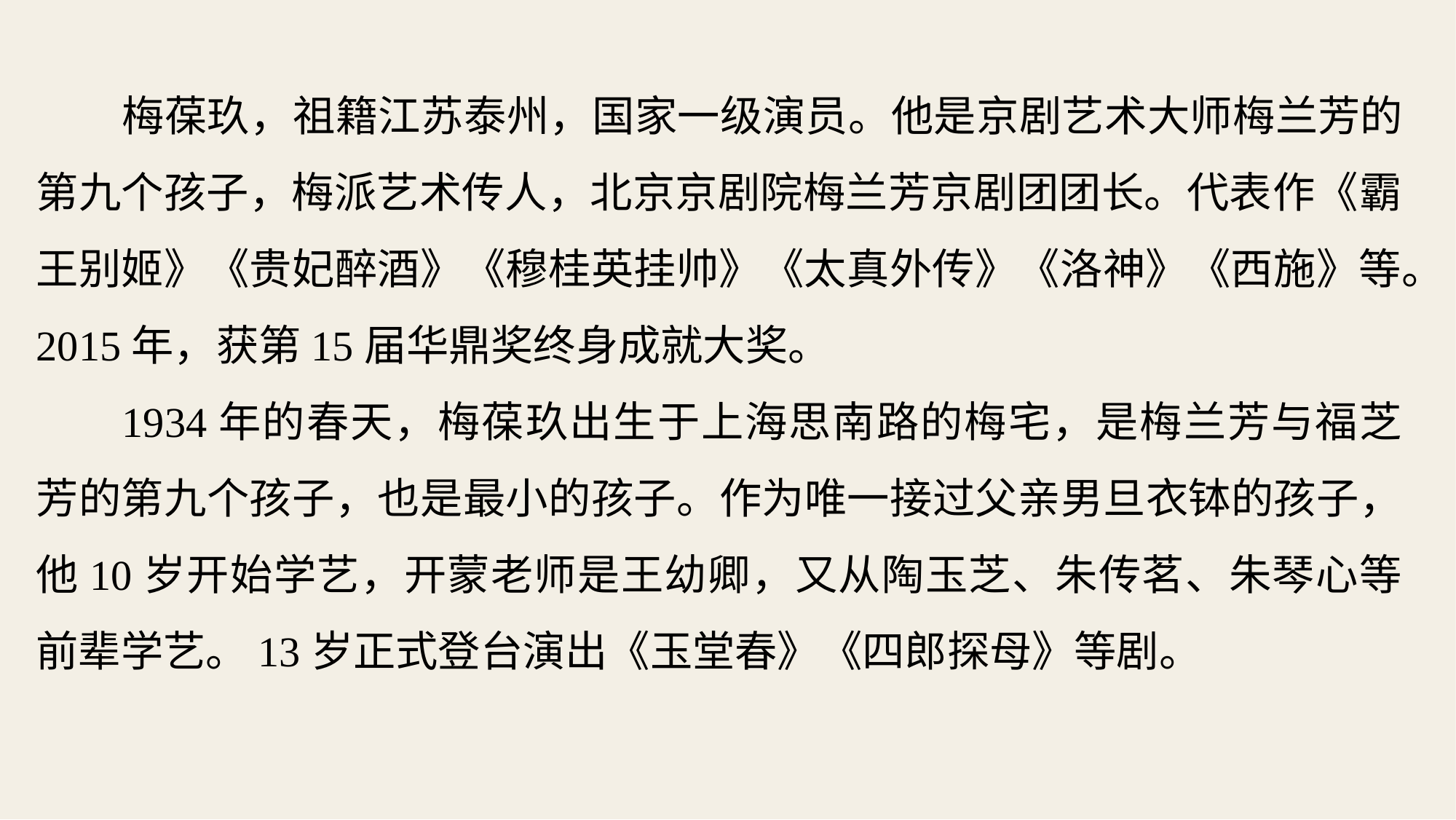

梅葆玖，祖籍江苏泰州，国家一级演员。他是京剧艺术大师梅兰芳的第九个孩子，梅派艺术传人，北京京剧院梅兰芳京剧团团长。代表作《霸王别姬》《贵妃醉酒》《穆桂英挂帅》《太真外传》《洛神》《西施》等。2015年，获第15届华鼎奖终身成就大奖。
1934年的春天，梅葆玖出生于上海思南路的梅宅，是梅兰芳与福芝芳的第九个孩子，也是最小的孩子。作为唯一接过父亲男旦衣钵的孩子，他10岁开始学艺，开蒙老师是王幼卿，又从陶玉芝、朱传茗、朱琴心等前辈学艺。13岁正式登台演出《玉堂春》《四郎探母》等剧。